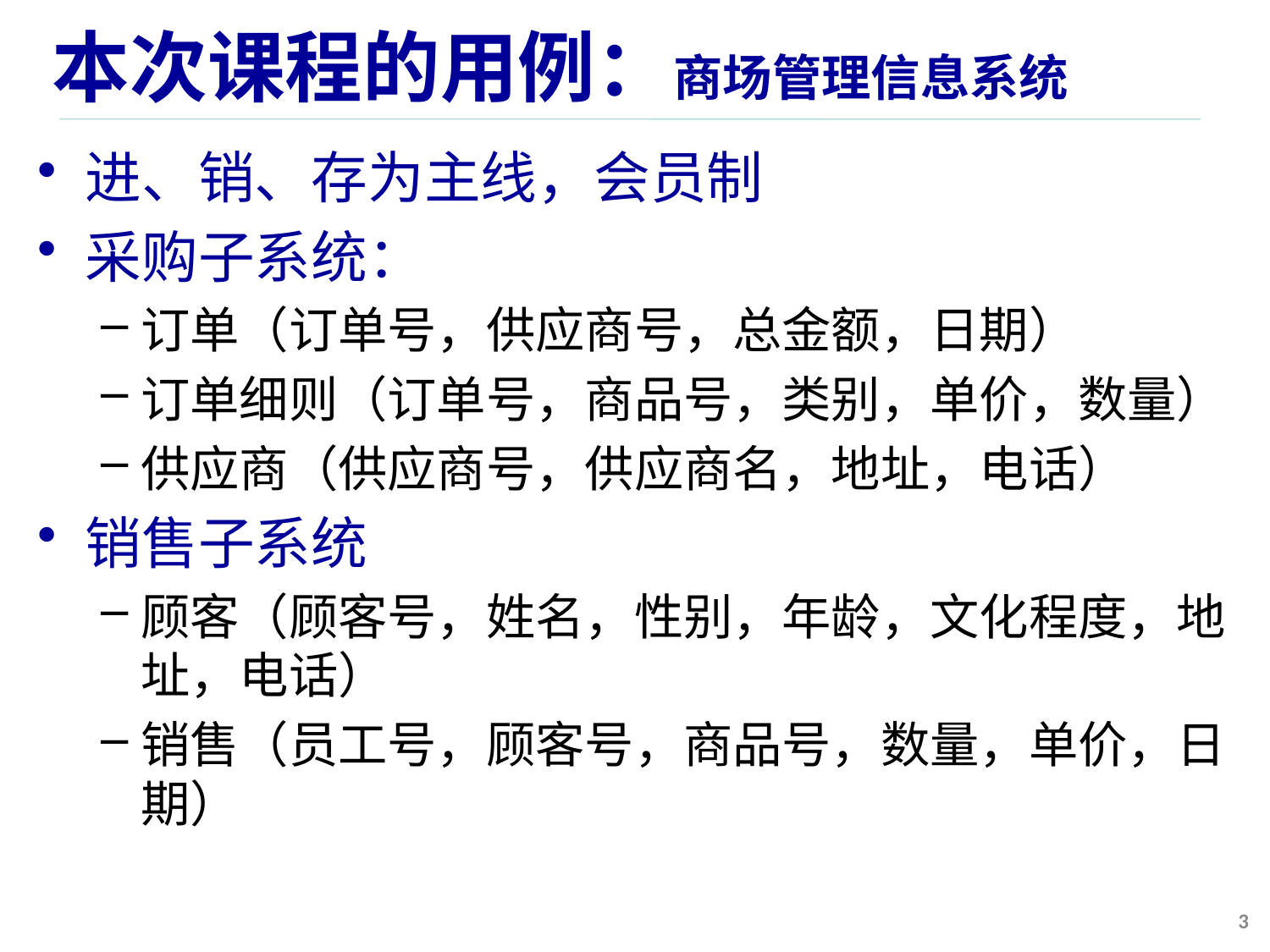

# 本次课程的用例：商场管理信息系统
进、销、存为主线，会员制
采购子系统：
订单（订单号，供应商号，总金额，日期）
订单细则（订单号，商品号，类别，单价，数量）
供应商（供应商号，供应商名，地址，电话）
销售子系统
顾客（顾客号，姓名，性别，年龄，文化程度，地址，电话）
销售（员工号，顾客号，商品号，数量，单价，日期）

3